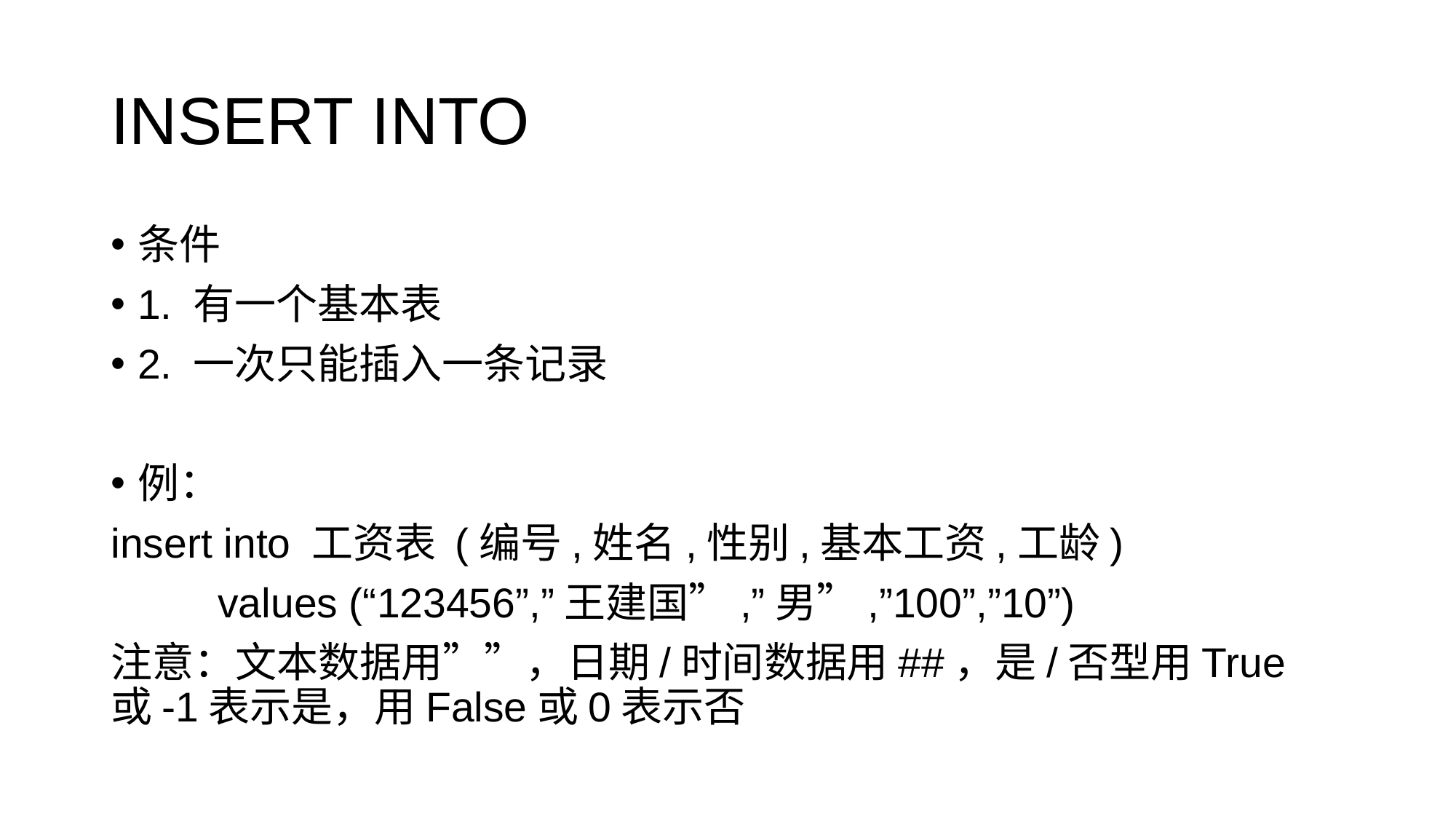

# INSERT INTO
条件
1. 有一个基本表
2. 一次只能插入一条记录

例：
insert into 工资表 (编号,姓名,性别,基本工资,工龄)
	values (“123456”,”王建国”,”男”,”100”,”10”)
注意：文本数据用””，日期/时间数据用##，是/否型用True或-1表示是，用False或0表示否